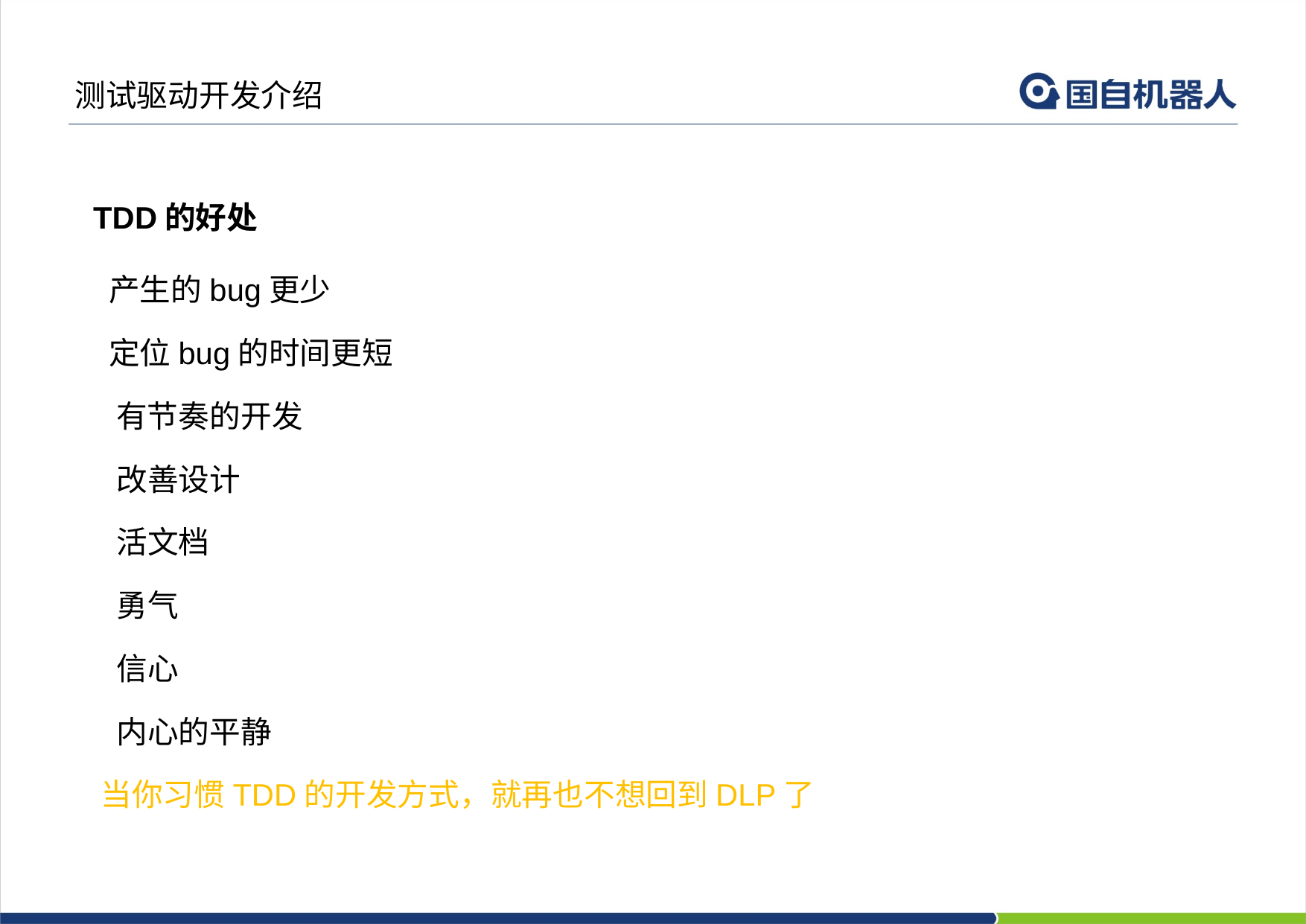

测试驱动开发介绍
TDD的好处
产生的bug更少
定位bug的时间更短
有节奏的开发
改善设计
活文档
勇气
信心
内心的平静
当你习惯TDD的开发方式，就再也不想回到DLP了